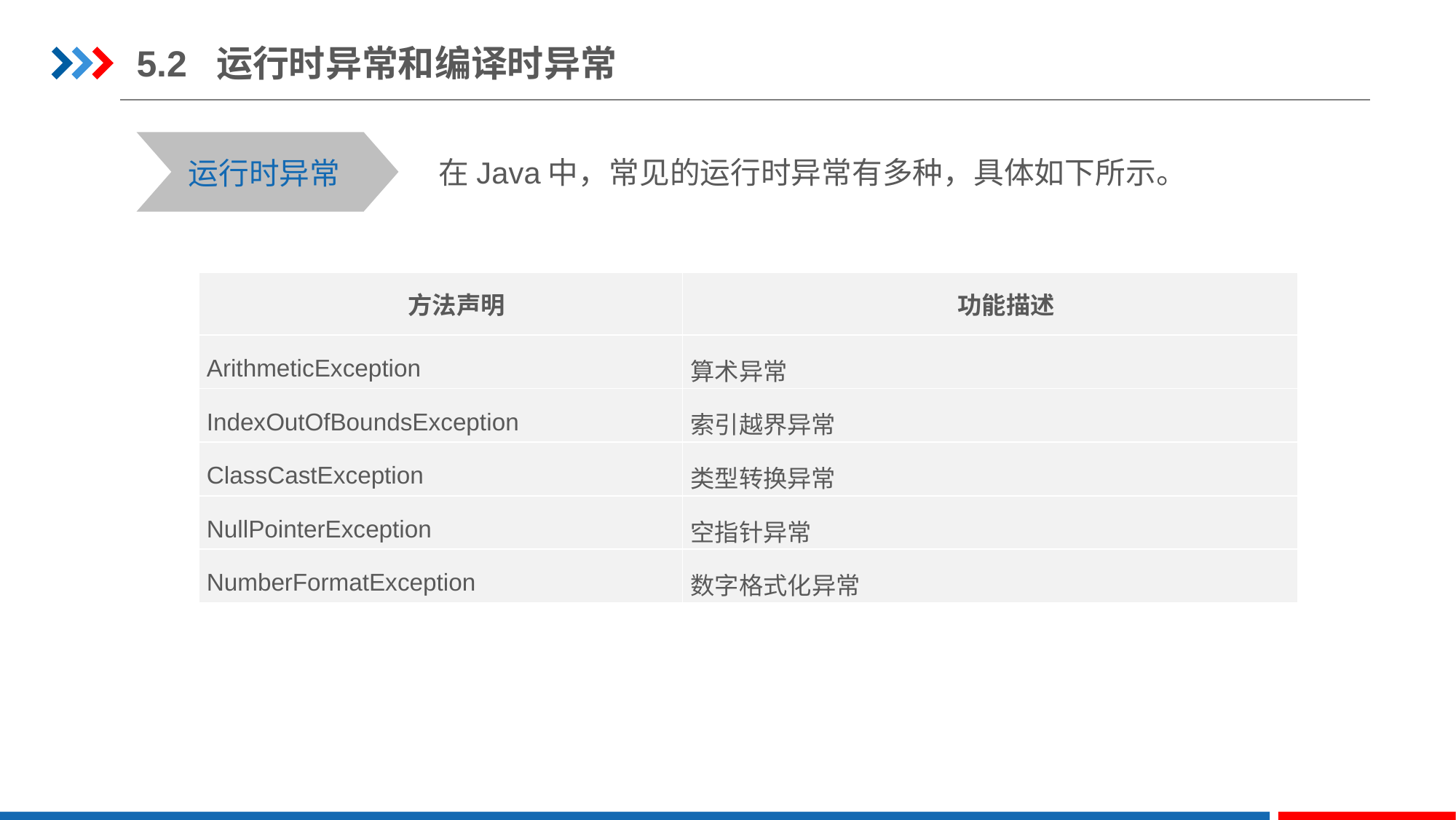

5.2  运行时异常和编译时异常
在Java中，常见的运行时异常有多种，具体如下所示。

运行时异常
| 方法声明 | 功能描述 |
| --- | --- |
| ArithmeticException | 算术异常 |
| IndexOutOfBoundsException | 索引越界异常 |
| ClassCastException | 类型转换异常 |
| NullPointerException | 空指针异常 |
| NumberFormatException | 数字格式化异常 |